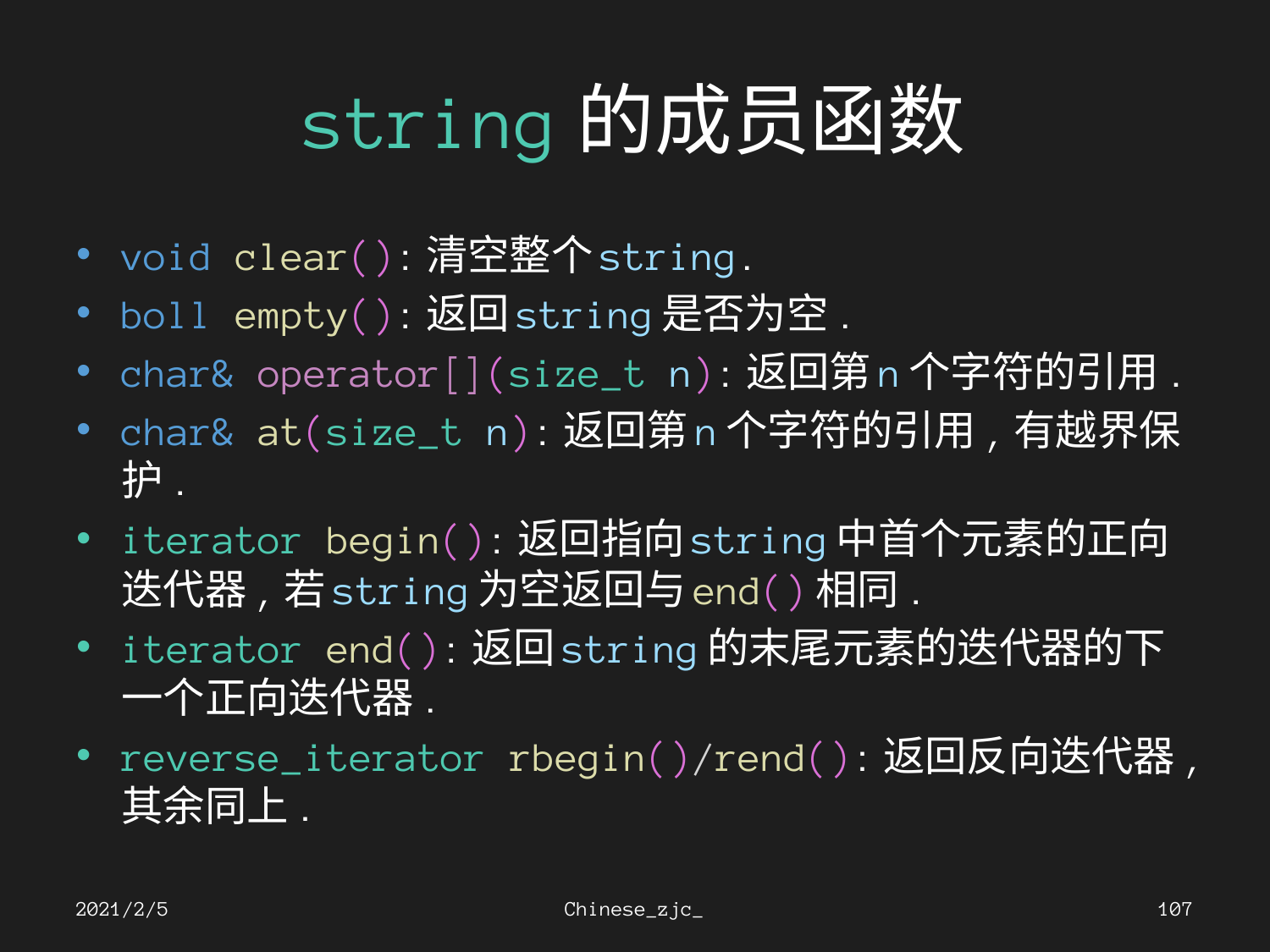

# string的成员函数
void clear():清空整个string.
boll empty():返回string是否为空.
char& operator[](size_t n):返回第n个字符的引用.
char& at(size_t n):返回第n个字符的引用,有越界保护.
iterator begin():返回指向string中首个元素的正向迭代器,若string为空返回与end()相同.
iterator end():返回string的末尾元素的迭代器的下一个正向迭代器.
reverse_iterator rbegin()/rend():返回反向迭代器,其余同上.
2021/2/5
Chinese_zjc_
107